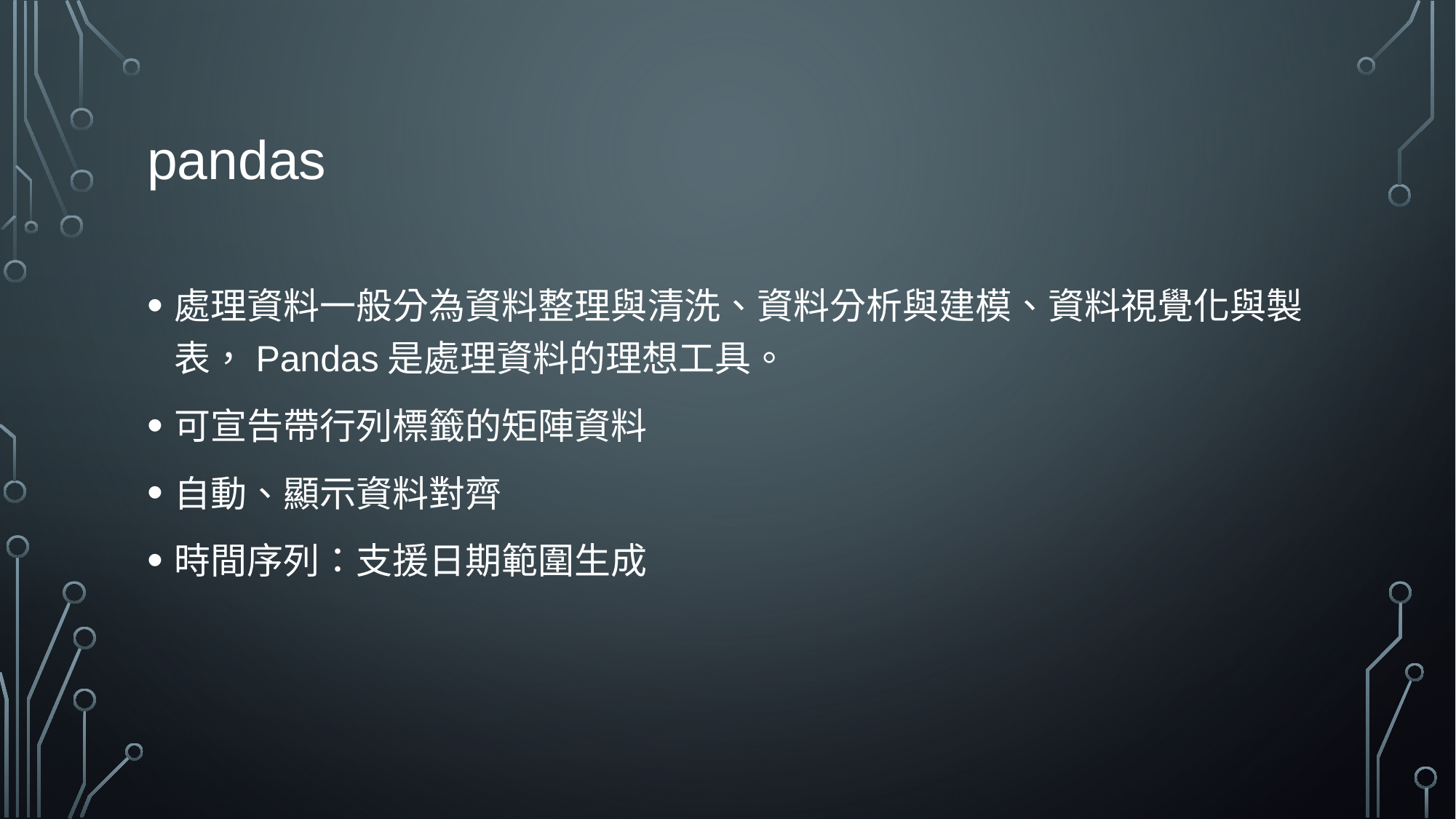

# pandas
處理資料一般分為資料整理與清洗、資料分析與建模、資料視覺化與製表，Pandas是處理資料的理想工具。
可宣告帶行列標籤的矩陣資料
自動、顯示資料對齊
時間序列：支援日期範圍生成